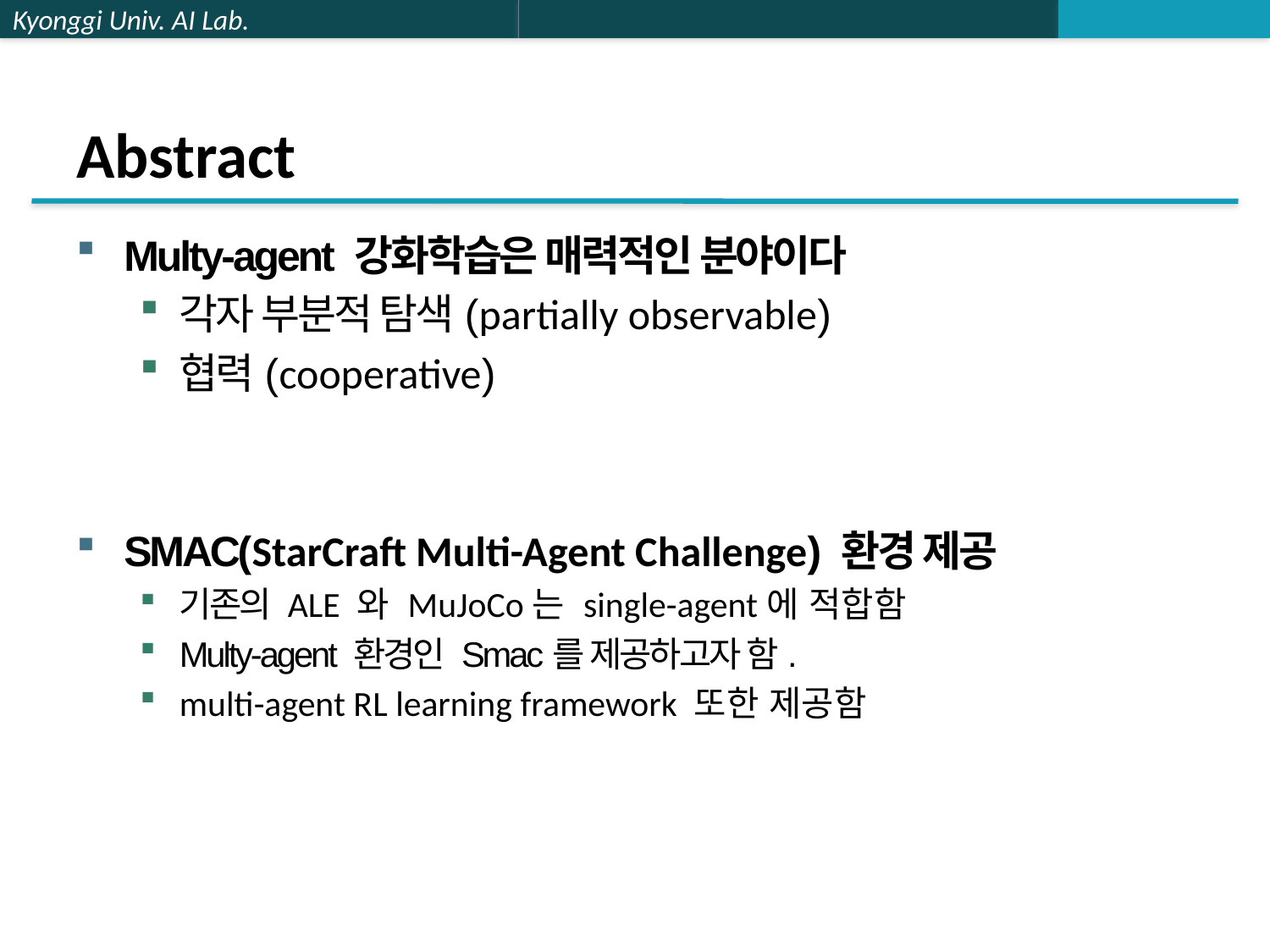

# Abstract
Multy-agent 강화학습은 매력적인 분야이다
각자 부분적 탐색(partially observable)
협력(cooperative)

SMAC(StarCraft Multi-Agent Challenge) 환경 제공
기존의 ALE 와 MuJoCo는 single-agent에 적합함
Multy-agent 환경인 Smac를 제공하고자 함.
multi-agent RL learning framework 또한 제공함